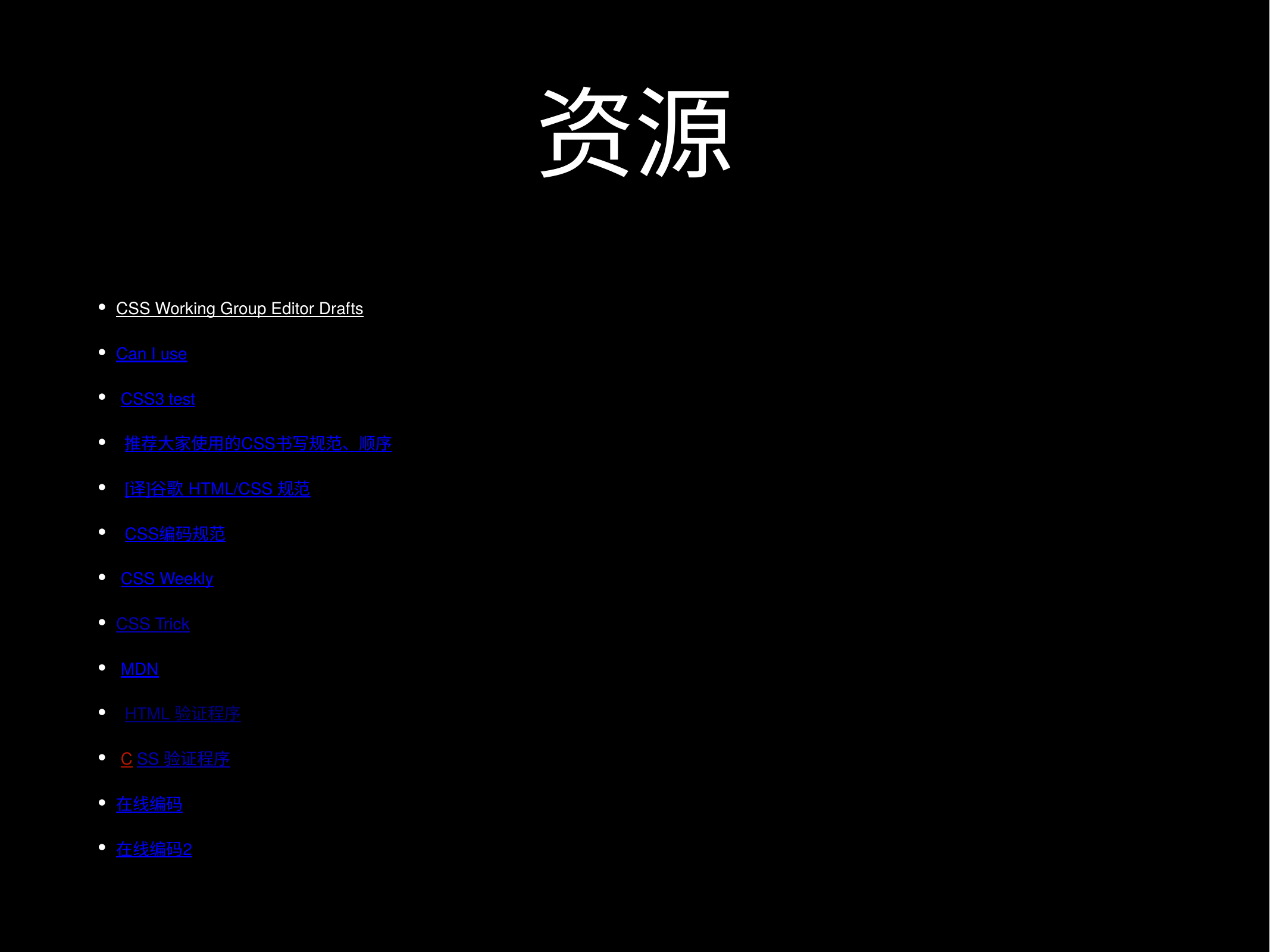

# 资源

CSS Working Group Editor Drafts
Can I use
 CSS3 test
 推荐大家使用的CSS书写规范、顺序
 [译]谷歌 HTML/CSS 规范
 CSS编码规范
 CSS Weekly
CSS Trick
 MDN
 HTML 验证程序
 CSS 验证程序
在线编码
在线编码2